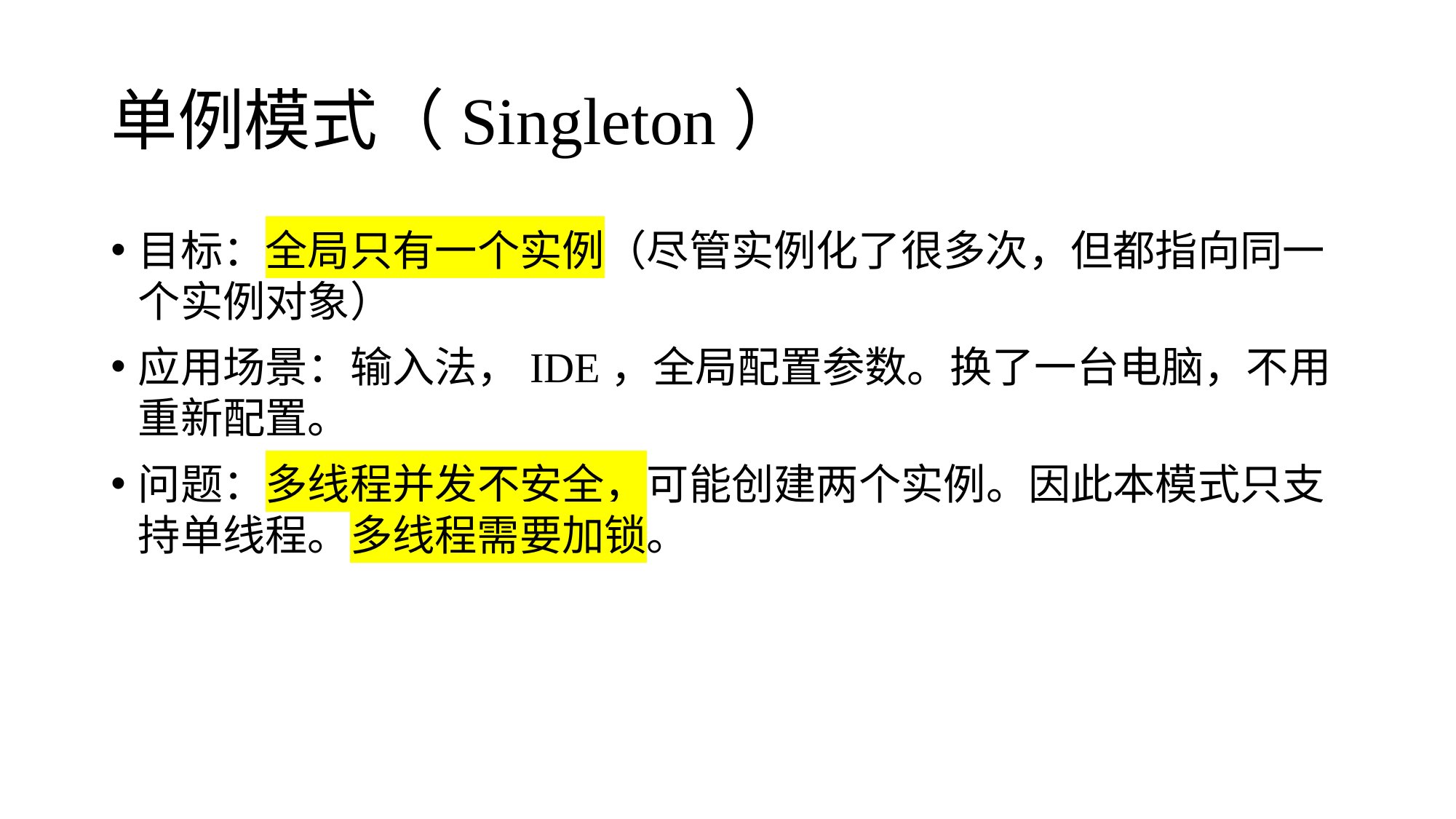

# 单例模式（Singleton）
目标：全局只有一个实例（尽管实例化了很多次，但都指向同一个实例对象）
应用场景：输入法，IDE，全局配置参数。换了一台电脑，不用重新配置。
问题：多线程并发不安全，可能创建两个实例。因此本模式只支持单线程。多线程需要加锁。